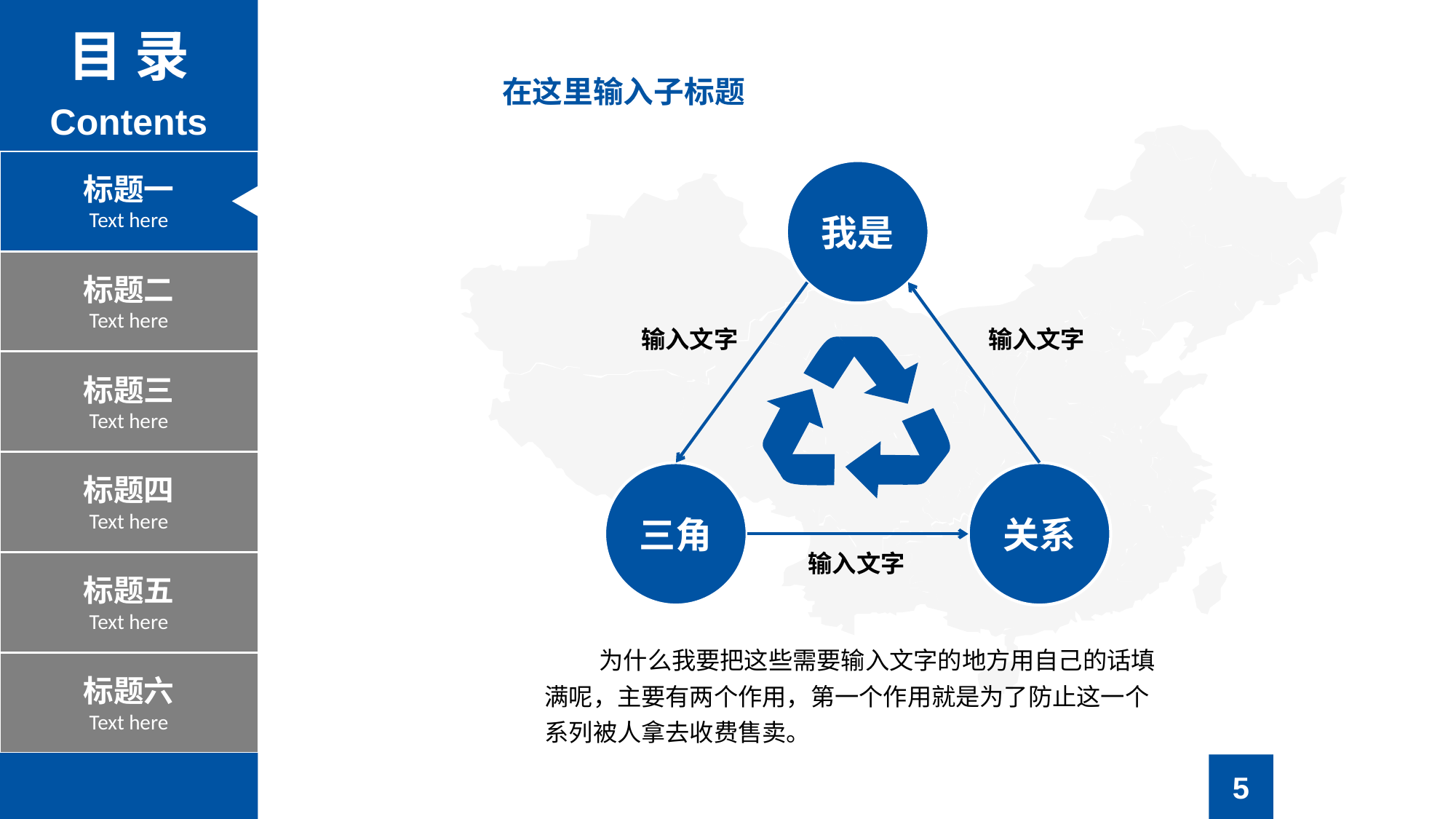

目 录
Contents
在这里输入子标题
标题一
Text here
我是
三角
关系

标题二
Text here
输入文字
输入文字

标题三
Text here
标题四
Text here
输入文字
标题五
Text here
为什么我要把这些需要输入文字的地方用自己的话填满呢，主要有两个作用，第一个作用就是为了防止这一个系列被人拿去收费售卖。
标题六
Text here
5